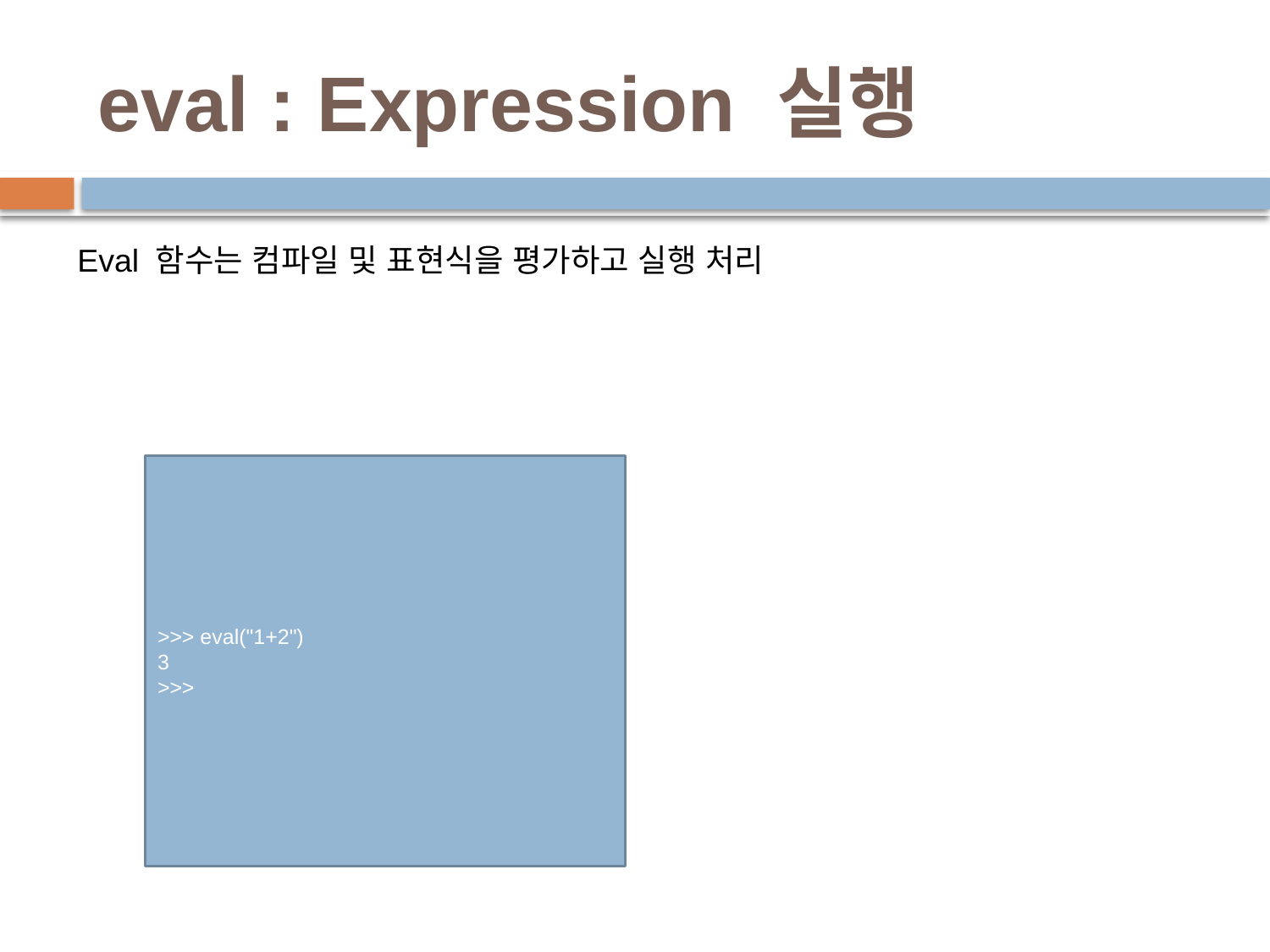

# eval : Expression 실행
Eval 함수는 컴파일 및 표현식을 평가하고 실행 처리
>>> eval("1+2")
3
>>>